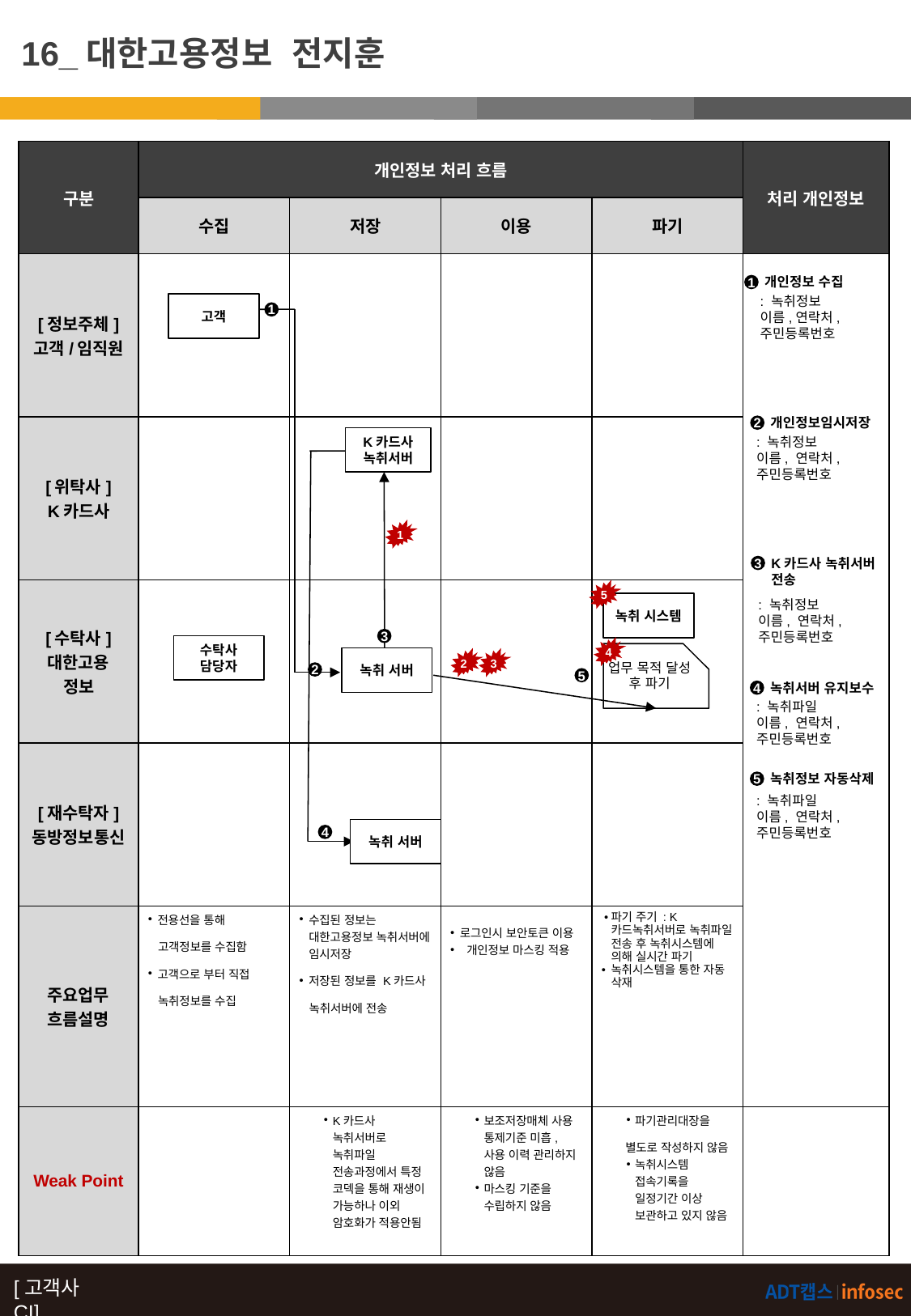

16_대한고용정보  전지훈
| 구분 | 개인정보 처리 흐름 |  |  |  | 처리 개인정보 |
| --- | --- | --- | --- | --- | --- |
|  | 수집 | 저장 | 이용 | 파기 |  |
| [정보주체] 고객/임직원 |  |  |  |  |  |
| [위탁사] K카드사 |  |  |  |  |  |
| [수탁사] 대한고용 정보 |  |  | 1 |  |  |
| [재수탁자] 동방정보통신 |  |  |  |  |  |
| 주요업무 흐름설명 | 전용선을 통해 고객정보를 수집함 고객으로 부터 직접 녹취정보를 수집 | 수집된 정보는 대한고용정보 녹취서버에 임시저장 저장된 정보를 K카드사 녹취서버에 전송 | 로그인시 보안토큰 이용 개인정보 마스킹 적용 | 파기 주기 : K카드녹취서버로 녹취파일 전송 후 녹취시스템에 의해 실시간 파기 녹취시스템을 통한 자동 삭재 |  |
| Weak Point |  | K카드사 녹취서버로 녹취파일 전송과정에서 특정 코덱을 통해 재생이 가능하나 이외 암호화가 적용안됨 | 보조저장매체 사용 통제기준 미흡, 사용 이력 관리하지 않음 마스킹 기준을 수립하지 않음 | 파기관리대장을 별도로 작성하지 않음 녹취시스템 접속기록을 일정기간 이상 보관하고 있지 않음 |  |
개인정보 수집
1
: 녹취정보
이름,연락처,
주민등록번호

고객
1
개인정보임시저장
2
: 녹취정보
이름, 연락처,
주민등록번호

K카드사
녹취서버
1
K카드사 녹취서버 전송
3
: 녹취정보
이름, 연락처,
주민등록번호

5
녹취 시스템
3
수탁사
담당자
4
업무 목적 달성 후 파기
녹취 서버
2
3
2
5
녹취서버 유지보수
4
: 녹취파일
이름, 연락처,
주민등록번호

개인정보취급자 최소한으로 제한하여야 함
녹취정보 자동삭제
5
: 녹취파일
이름, 연락처,
주민등록번호

백업 및 복구를 위한 테스트 진행 필요
녹취 서버
4
연1회 이상 개인정보보호서약서 징구하여야 함
책임을 명시하고 있으나 실제 역할 별 업무수행이 이루어지고 있는지 확인 불가함
개인정보취급자의 권한변경 이력 보관하여야 함 (보관 기간 명시 필요)
보호구역 별 보호대책 수립 후 이를 명시하여야 함
보호구역별 보호대책이 미흡함